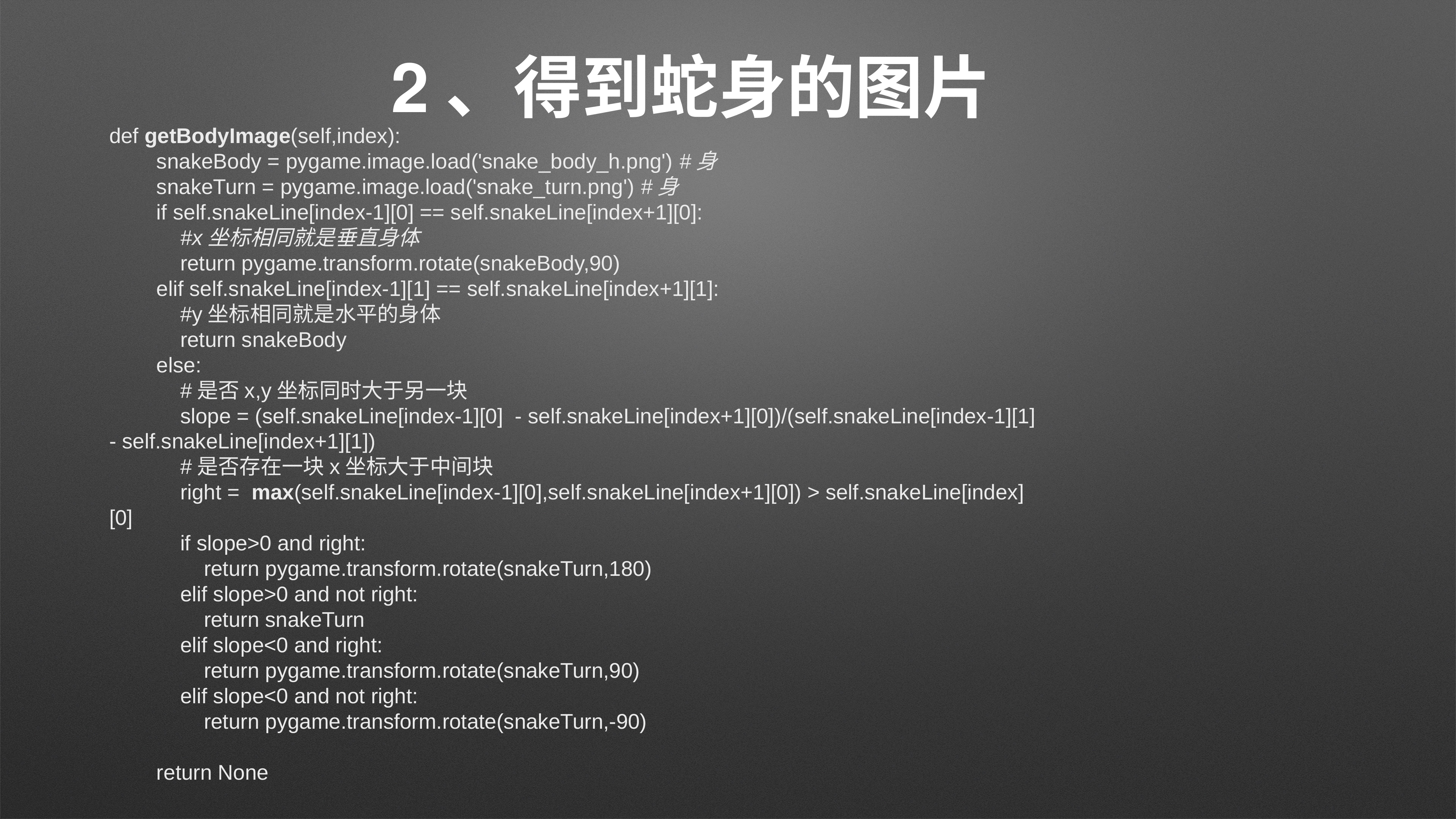

# 2、得到蛇身的图片
def getBodyImage(self,index):
        snakeBody = pygame.image.load('snake_body_h.png') #身
        snakeTurn = pygame.image.load('snake_turn.png') #身
        if self.snakeLine[index-1][0] == self.snakeLine[index+1][0]:
            #x坐标相同就是垂直身体
            return pygame.transform.rotate(snakeBody,90)
        elif self.snakeLine[index-1][1] == self.snakeLine[index+1][1]:
            #y坐标相同就是水平的身体
            return snakeBody
        else:
            #是否x,y坐标同时大于另一块
            slope = (self.snakeLine[index-1][0]  - self.snakeLine[index+1][0])/(self.snakeLine[index-1][1] - self.snakeLine[index+1][1])
            #是否存在一块x坐标大于中间块
            right =  max(self.snakeLine[index-1][0],self.snakeLine[index+1][0]) > self.snakeLine[index][0]
            if slope>0 and right:
                return pygame.transform.rotate(snakeTurn,180)
            elif slope>0 and not right:
                return snakeTurn
            elif slope<0 and right:
                return pygame.transform.rotate(snakeTurn,90)
            elif slope<0 and not right:
                return pygame.transform.rotate(snakeTurn,-90)

        return None